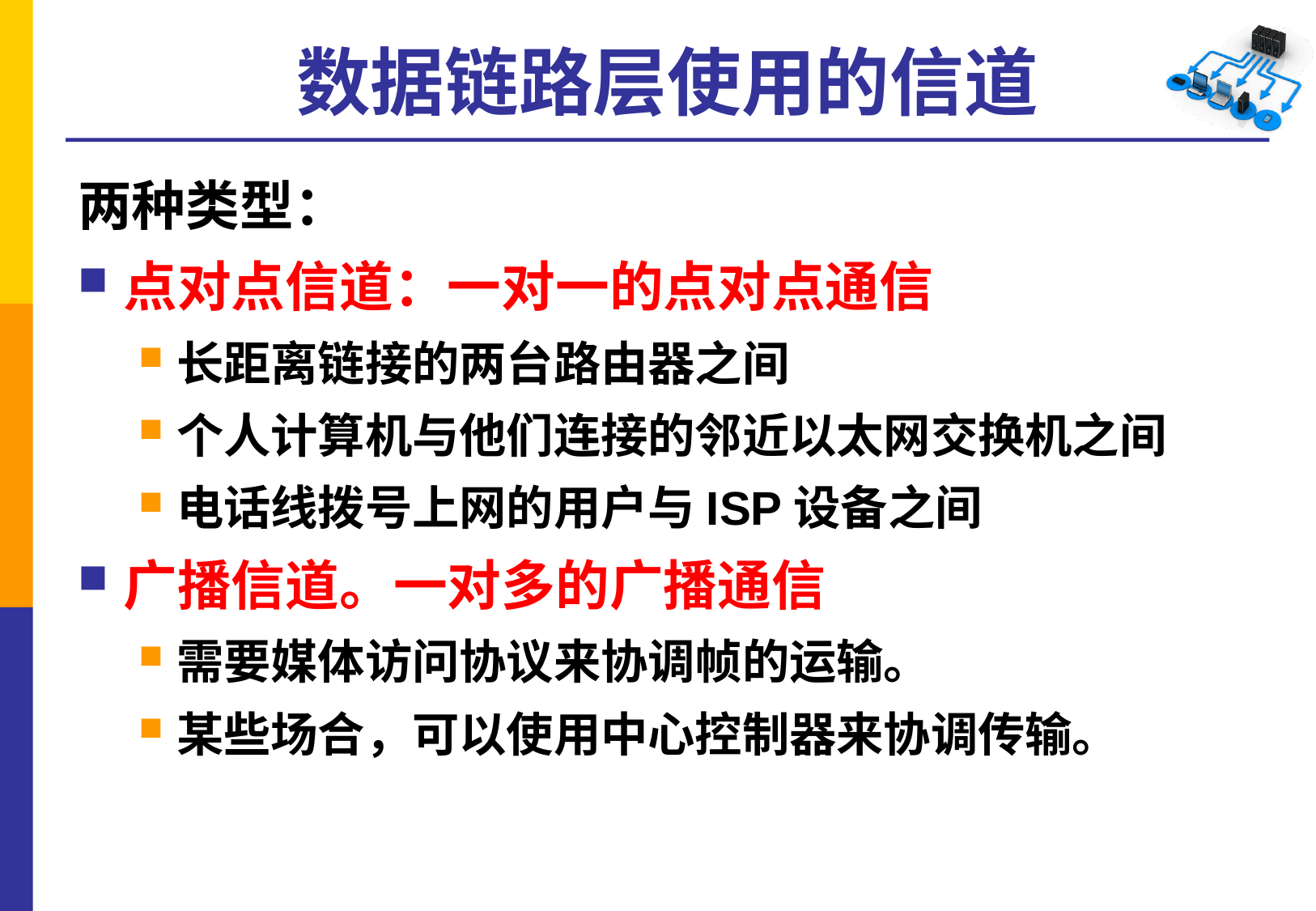

# 数据链路层使用的信道
两种类型：
点对点信道：一对一的点对点通信
长距离链接的两台路由器之间
个人计算机与他们连接的邻近以太网交换机之间
电话线拨号上网的用户与ISP设备之间
广播信道。一对多的广播通信
需要媒体访问协议来协调帧的运输。
某些场合，可以使用中心控制器来协调传输。